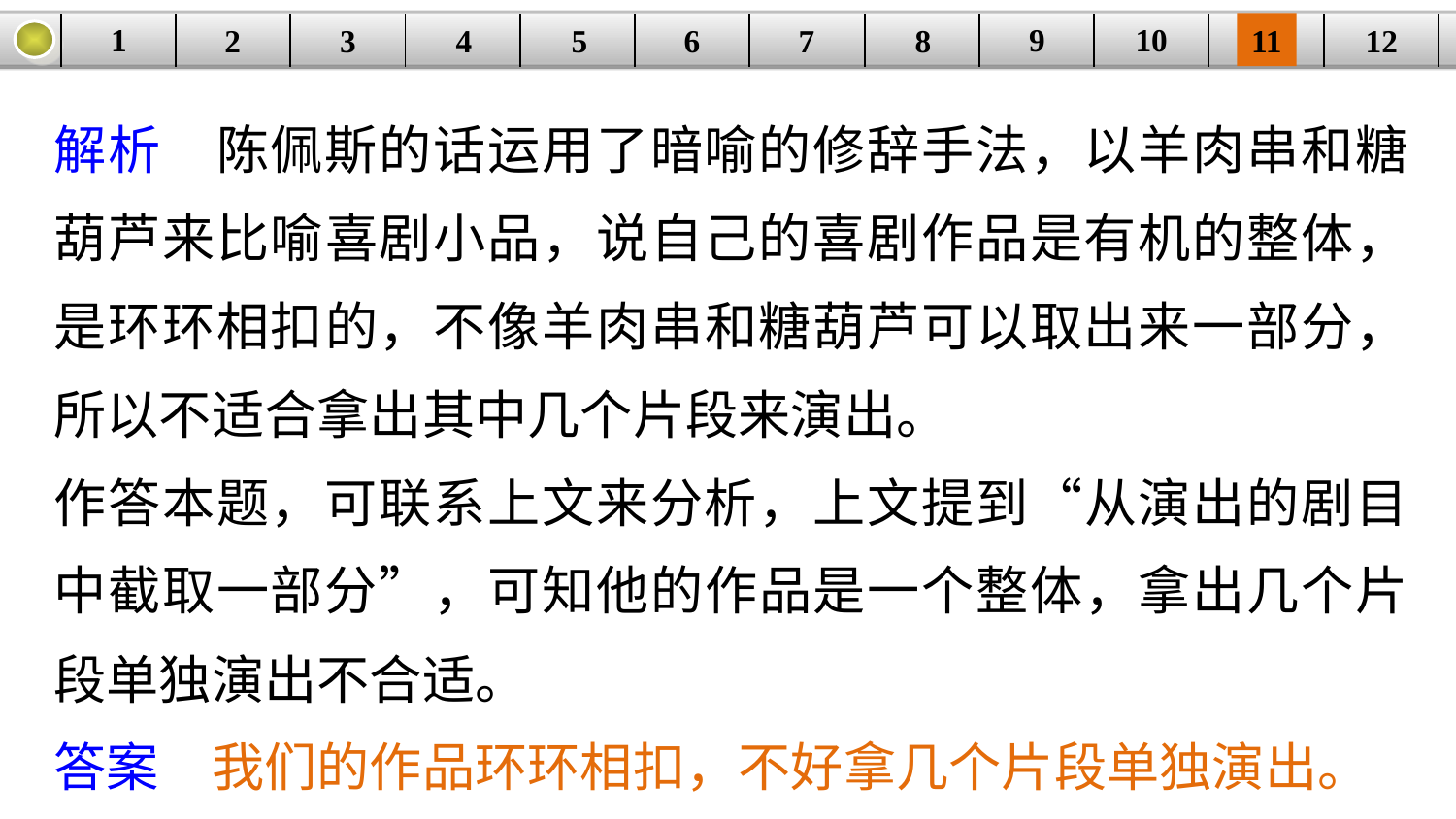

9
10
1
3
4
5
6
8
11
2
12
|  |  |  |  |  |  |  |  |  |  |  |  |
| --- | --- | --- | --- | --- | --- | --- | --- | --- | --- | --- | --- |
7

解析　陈佩斯的话运用了暗喻的修辞手法，以羊肉串和糖葫芦来比喻喜剧小品，说自己的喜剧作品是有机的整体，是环环相扣的，不像羊肉串和糖葫芦可以取出来一部分，所以不适合拿出其中几个片段来演出。
作答本题，可联系上文来分析，上文提到“从演出的剧目中截取一部分”，可知他的作品是一个整体，拿出几个片段单独演出不合适。
答案　我们的作品环环相扣，不好拿几个片段单独演出。